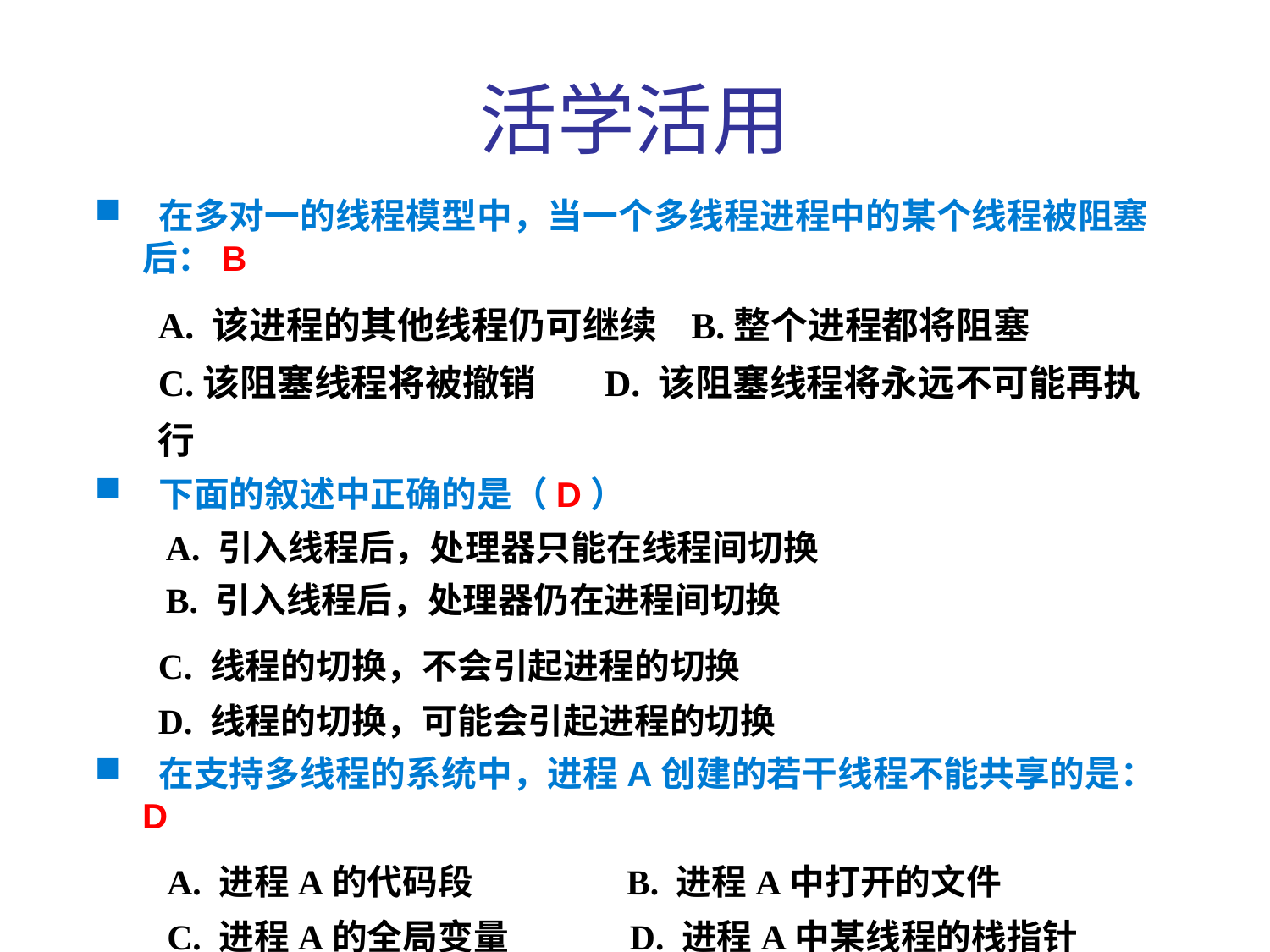

活学活用
 在多对一的线程模型中，当一个多线程进程中的某个线程被阻塞后：B
A. 该进程的其他线程仍可继续   B.整个进程都将阻塞
C.该阻塞线程将被撤销       D. 该阻塞线程将永远不可能再执行
 下面的叙述中正确的是（D）
        A. 引入线程后，处理器只能在线程间切换
        B. 引入线程后，处理器仍在进程间切换
C. 线程的切换，不会引起进程的切换
D. 线程的切换，可能会引起进程的切换
 在支持多线程的系统中，进程A创建的若干线程不能共享的是：D
 A. 进程A的代码段                  B. 进程A中打开的文件
 C. 进程A的全局变量              D. 进程A中某线程的栈指针